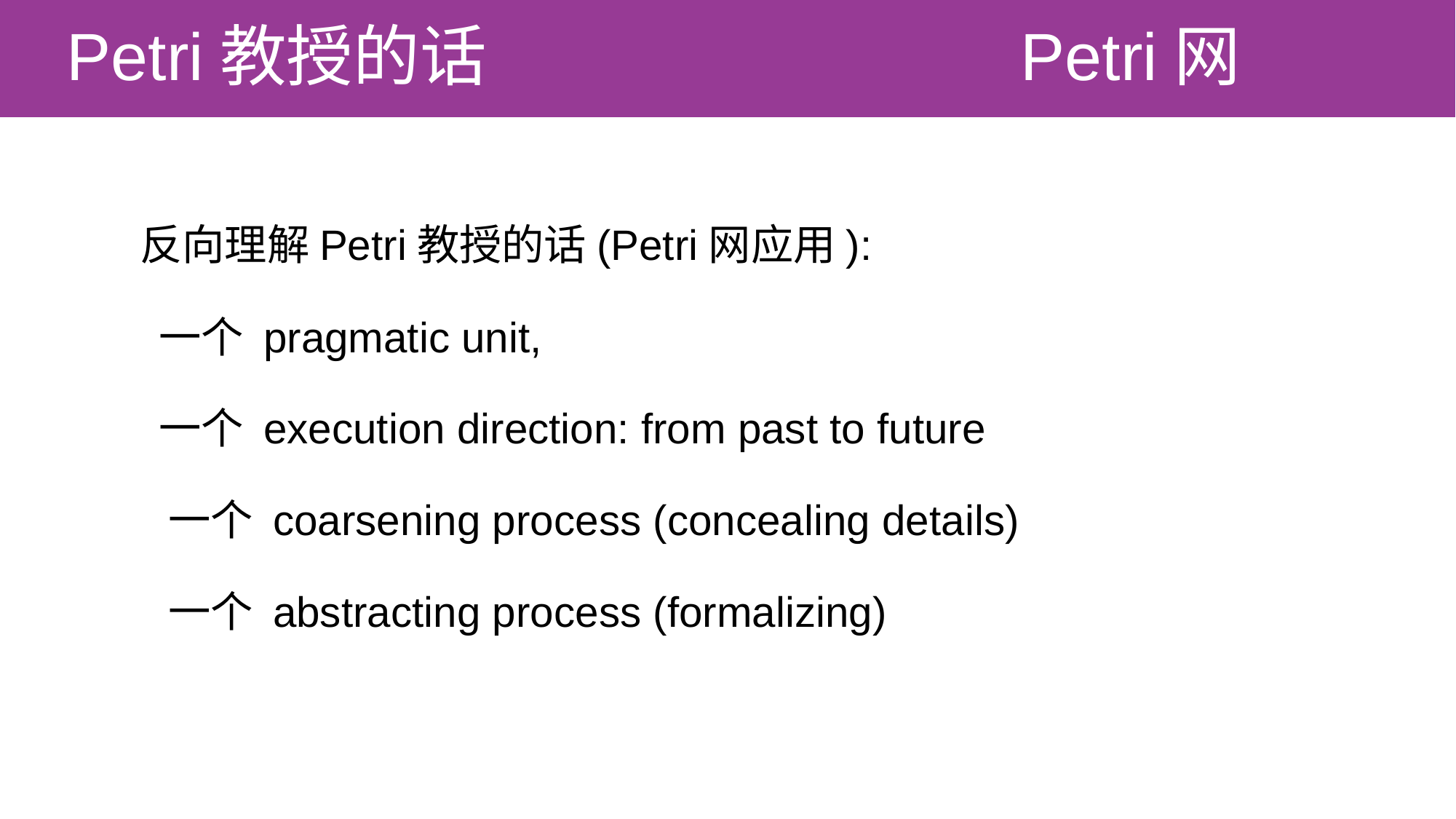

Petri教授的话
# Petri网
  反向理解Petri教授的话(Petri网应用):
    一个 pragmatic unit,
    一个 execution direction: from past to future
     一个 coarsening process (concealing details)
     一个 abstracting process (formalizing)